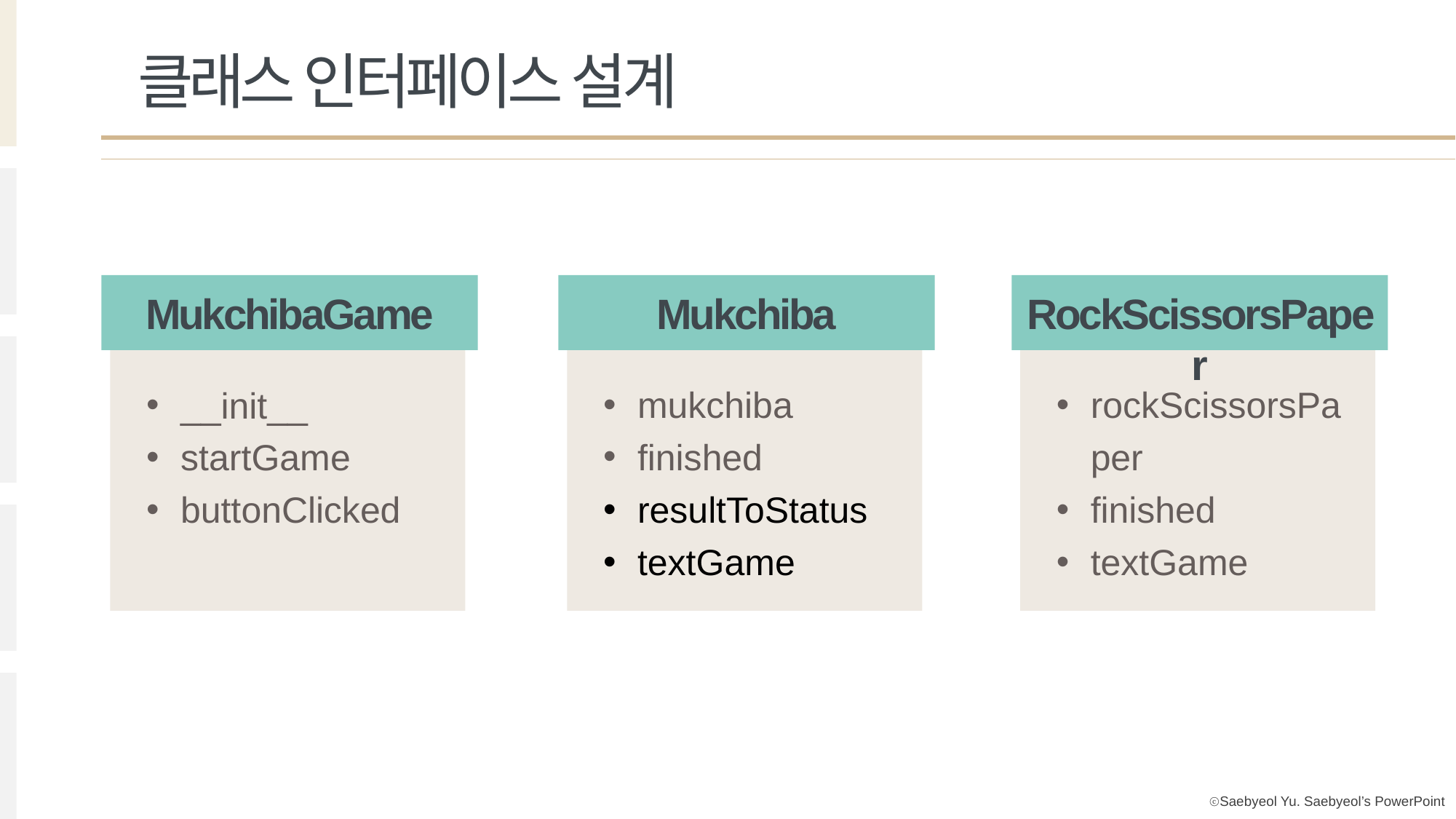

클래스 인터페이스 설계

MukchibaGame
Mukchiba
RockScissorsPaper

__init__
startGame
buttonClicked
mukchiba
finished
resultToStatus
textGame
rockScissorsPaper
finished
textGame